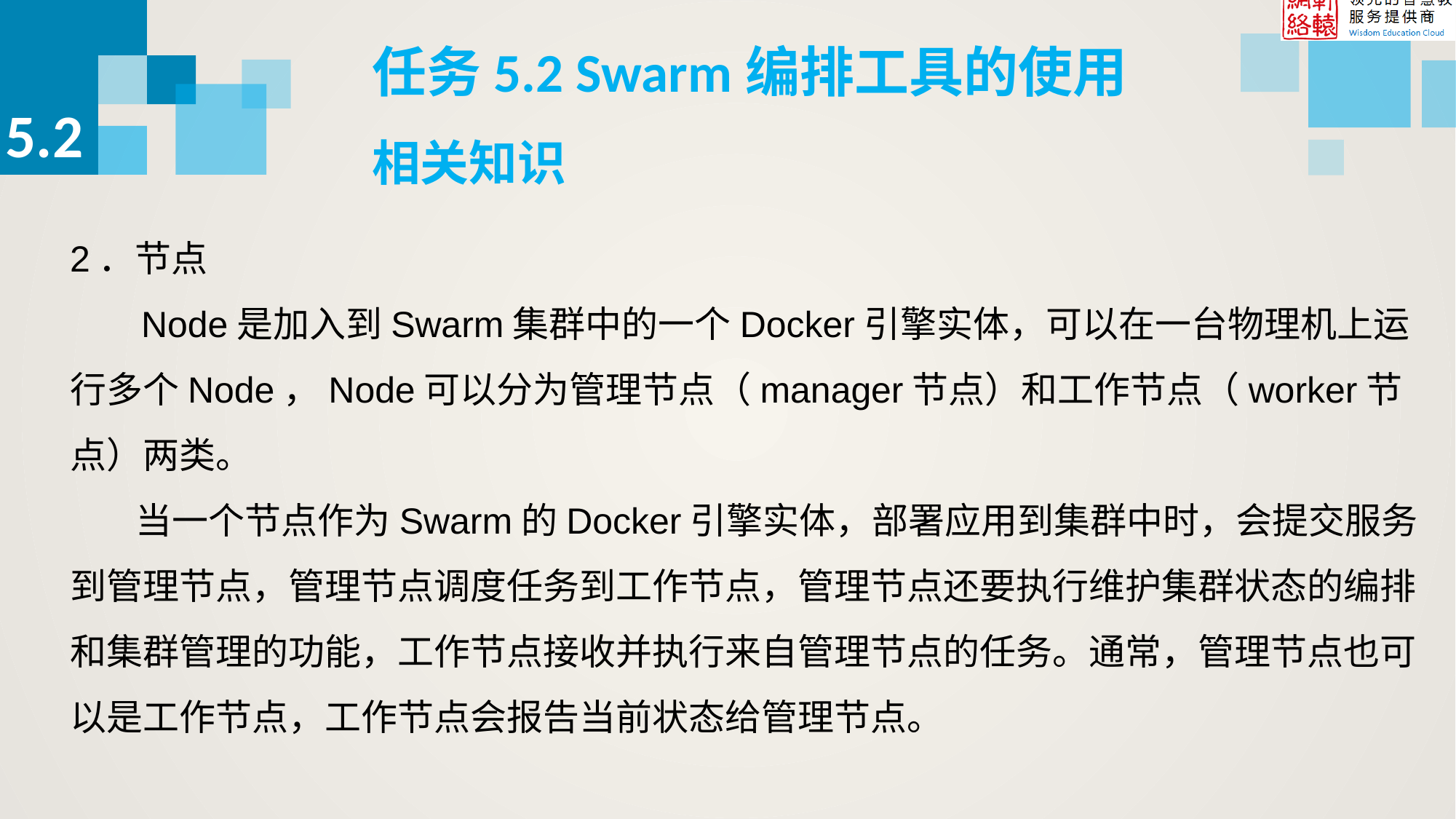

任务5.2 Swarm编排工具的使用
5.2
相关知识
2．节点
       Node是加入到Swarm集群中的一个Docker引擎实体，可以在一台物理机上运行多个Node，Node可以分为管理节点（manager节点）和工作节点（worker节点）两类。
       当一个节点作为Swarm的Docker引擎实体，部署应用到集群中时，会提交服务到管理节点，管理节点调度任务到工作节点，管理节点还要执行维护集群状态的编排和集群管理的功能，工作节点接收并执行来自管理节点的任务。通常，管理节点也可以是工作节点，工作节点会报告当前状态给管理节点。